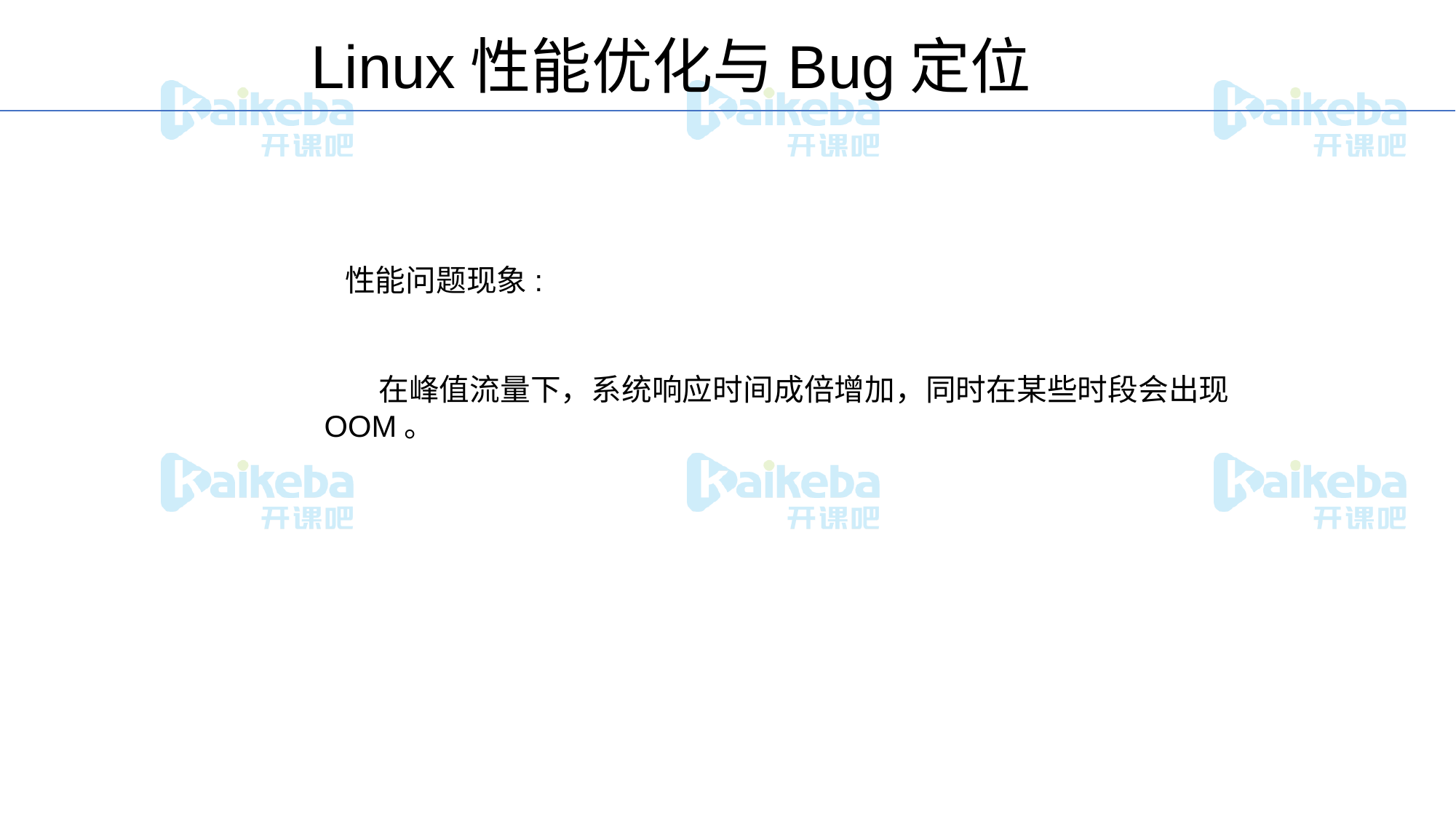

Linux性能优化与Bug定位
  性能问题现象:

       在峰值流量下，系统响应时间成倍增加，同时在某些时段会出现OOM。